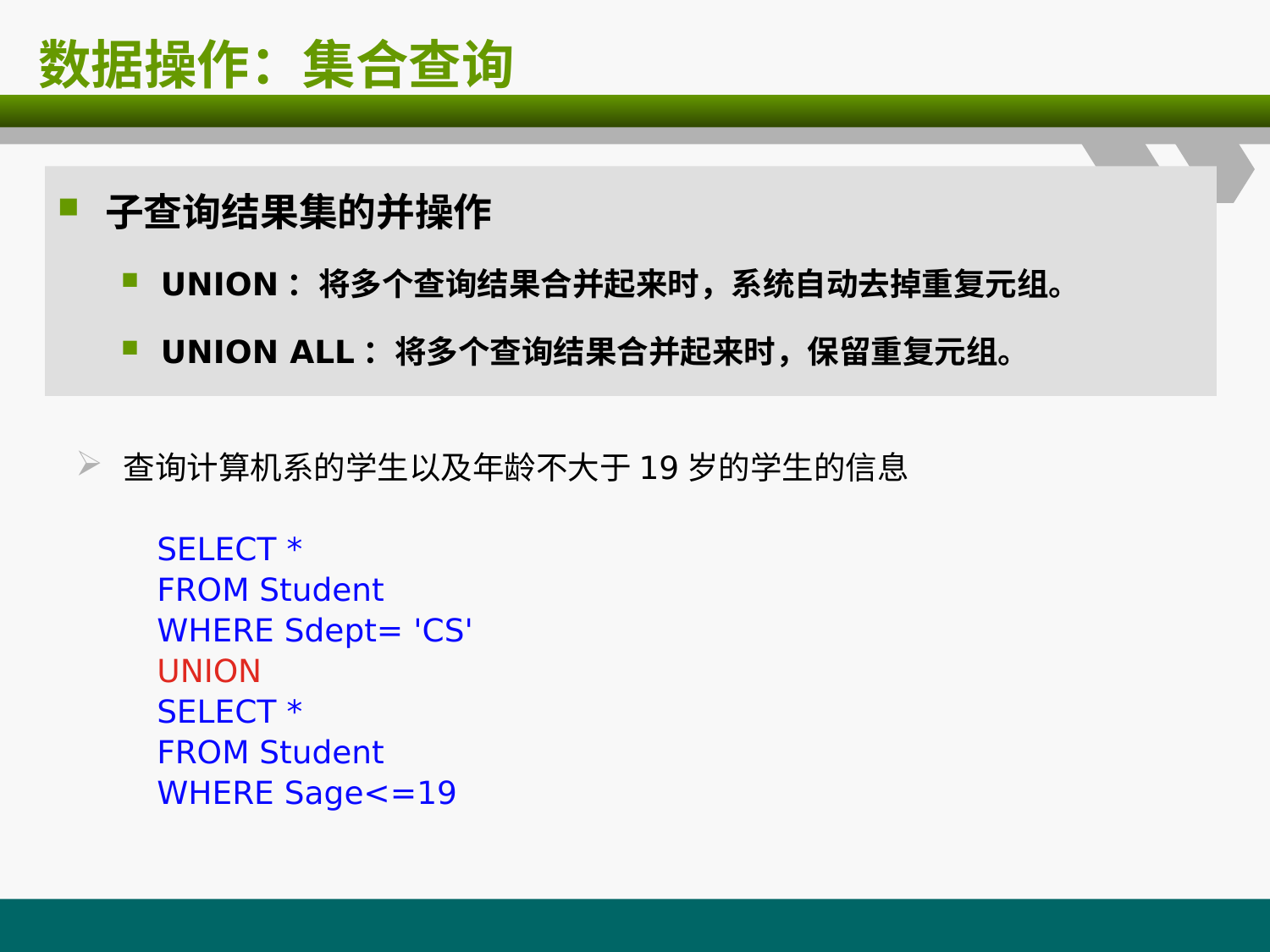

# 数据操作：集合查询
子查询结果集的并操作
UNION：将多个查询结果合并起来时，系统自动去掉重复元组。
UNION ALL：将多个查询结果合并起来时，保留重复元组。
查询计算机系的学生以及年龄不大于19岁的学生的信息

        SELECT *
        FROM Student
        WHERE Sdept= 'CS'
        UNION
        SELECT *
        FROM Student
        WHERE Sage<=19